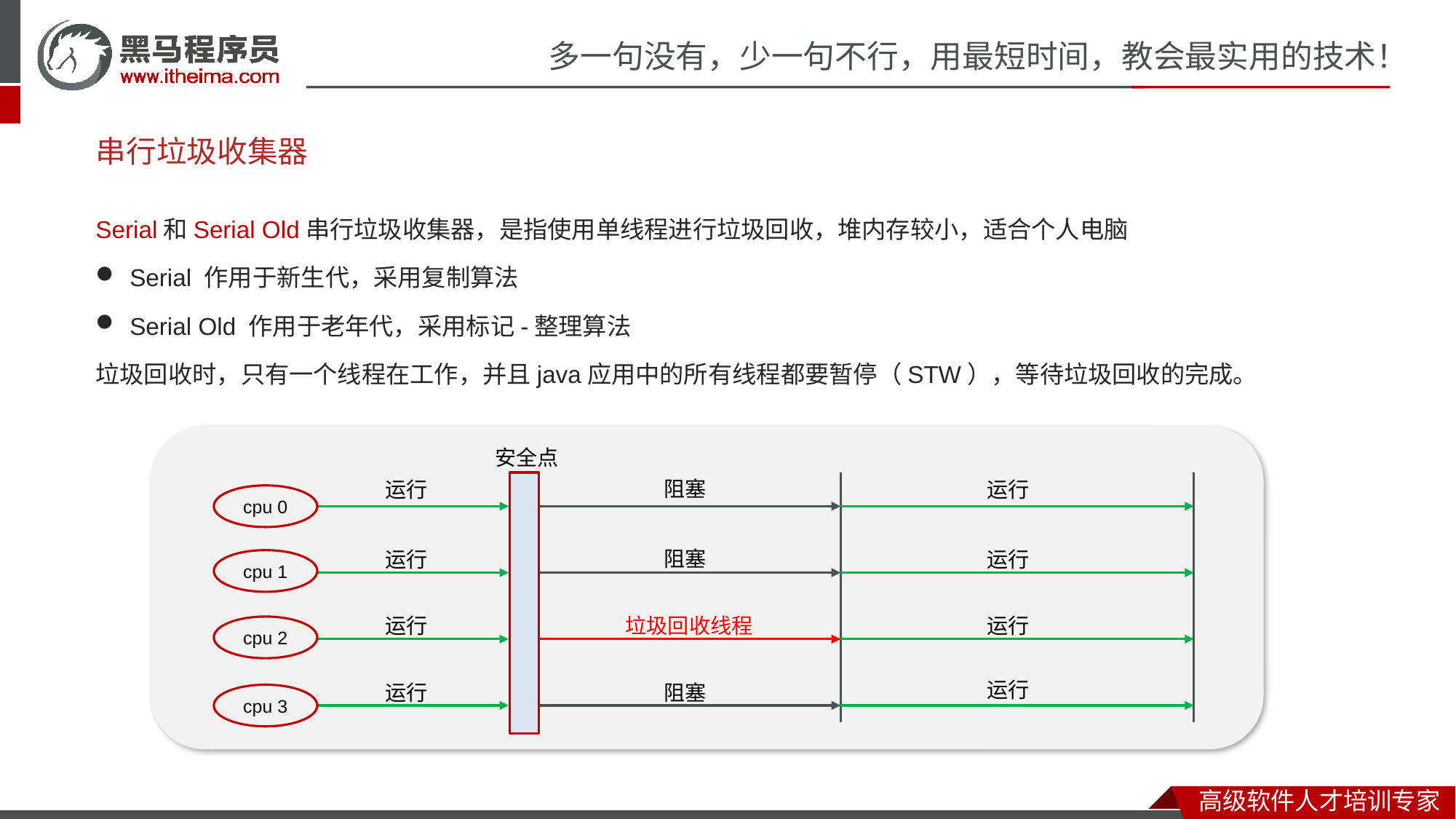

# 串行垃圾收集器
Serial和Serial Old串行垃圾收集器，是指使用单线程进行垃圾回收，堆内存较小，适合个人电脑
Serial 作用于新生代，采用复制算法
Serial Old 作用于老年代，采用标记-整理算法
垃圾回收时，只有一个线程在工作，并且java应用中的所有线程都要暂停（STW），等待垃圾回收的完成。

安全点
阻塞
运行
运行

cpu 0
阻塞
运行
运行
cpu 1
垃圾回收线程
运行
运行
cpu 2
运行
运行
阻塞
cpu 3